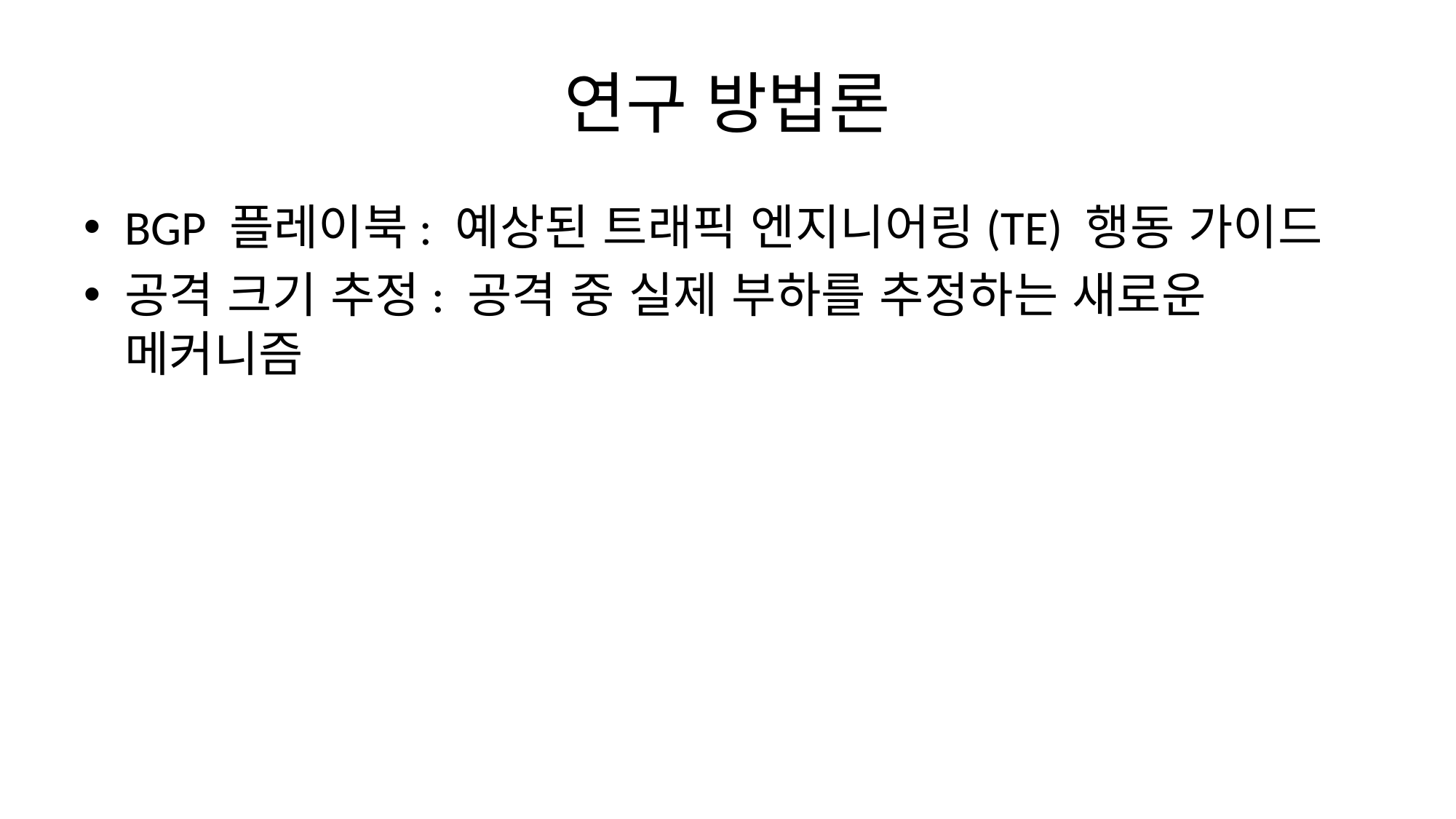

# 연구 방법론
BGP 플레이북: 예상된 트래픽 엔지니어링(TE) 행동 가이드
공격 크기 추정: 공격 중 실제 부하를 추정하는 새로운 메커니즘